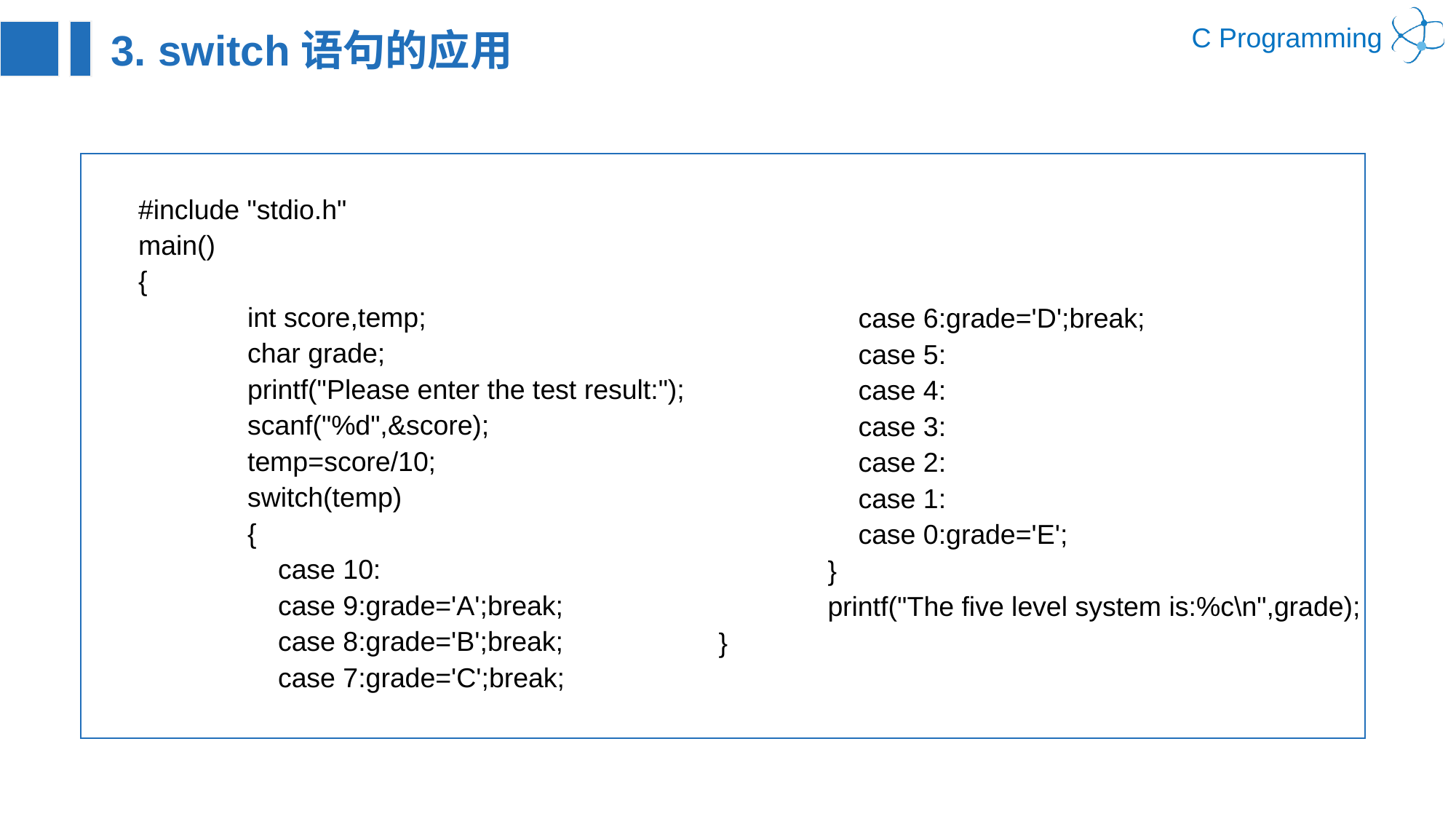

3. switch语句的应用

#include "stdio.h"
main()
{
	int score,temp;
	char grade;
	printf("Please enter the test result:");
	scanf("%d",&score);
	temp=score/10;
	switch(temp)
	{
	    case 10:
	    case 9:grade='A';break;
	    case 8:grade='B';break;
	    case 7:grade='C';break;

	    case 6:grade='D';break;
	    case 5:
	    case 4:
	    case 3:
	    case 2:
	    case 1:
	    case 0:grade='E';
	}
	printf("The five level system is:%c\n",grade);
}